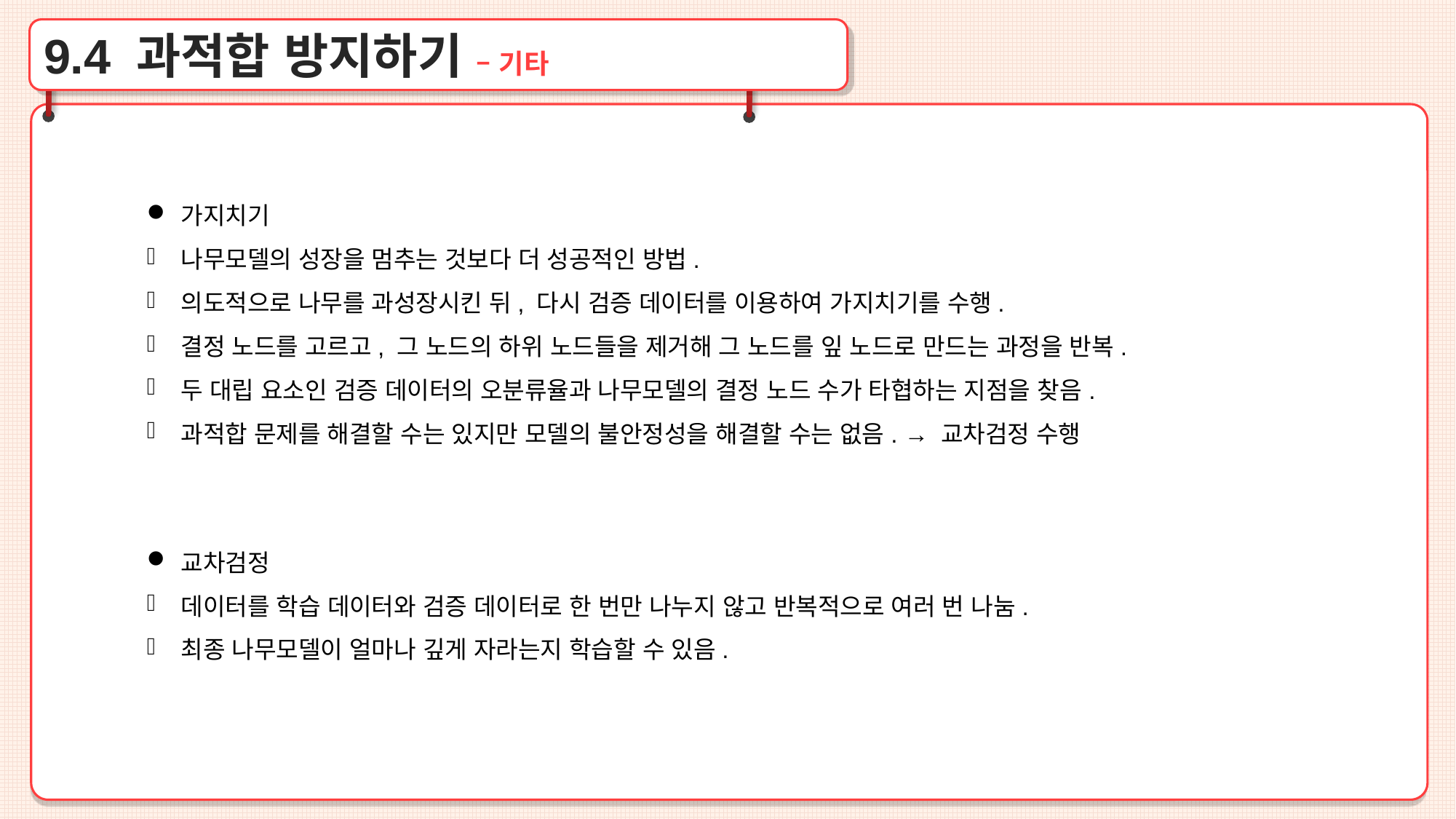

9.4 과적합 방지하기 – 기타

가지치기
나무모델의 성장을 멈추는 것보다 더 성공적인 방법.
의도적으로 나무를 과성장시킨 뒤, 다시 검증 데이터를 이용하여 가지치기를 수행.
결정 노드를 고르고, 그 노드의 하위 노드들을 제거해 그 노드를 잎 노드로 만드는 과정을 반복.
두 대립 요소인 검증 데이터의 오분류율과 나무모델의 결정 노드 수가 타협하는 지점을 찾음.
과적합 문제를 해결할 수는 있지만 모델의 불안정성을 해결할 수는 없음. → 교차검정 수행
교차검정
데이터를 학습 데이터와 검증 데이터로 한 번만 나누지 않고 반복적으로 여러 번 나눔.
최종 나무모델이 얼마나 깊게 자라는지 학습할 수 있음.